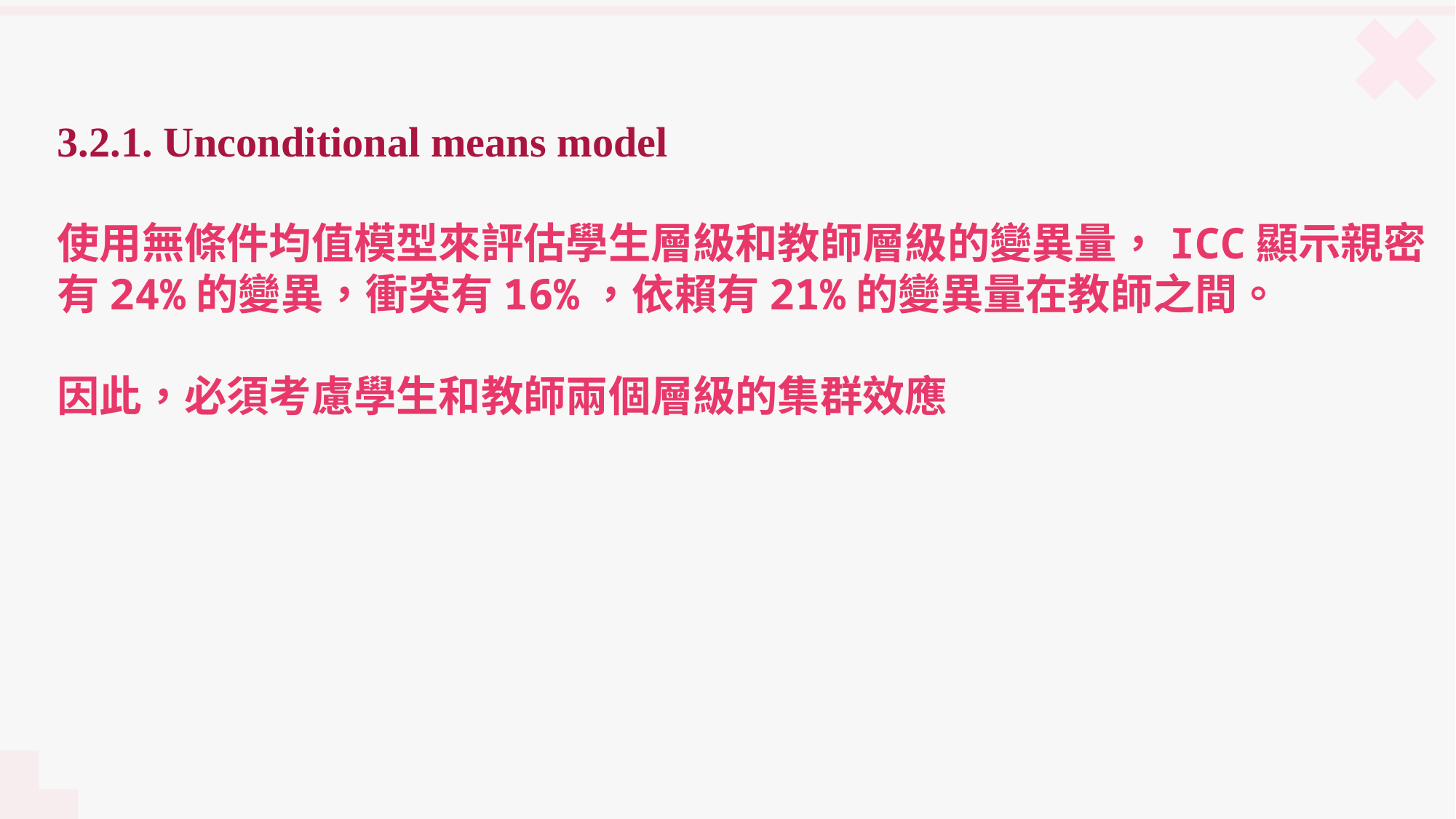

3.2.1. Unconditional means model

使用無條件均值模型來評估學生層級和教師層級的變異量，ICC顯示親密
有24%的變異，衝突有16%，依賴有21%的變異量在教師之間。

因此，必須考慮學生和教師兩個層級的集群效應